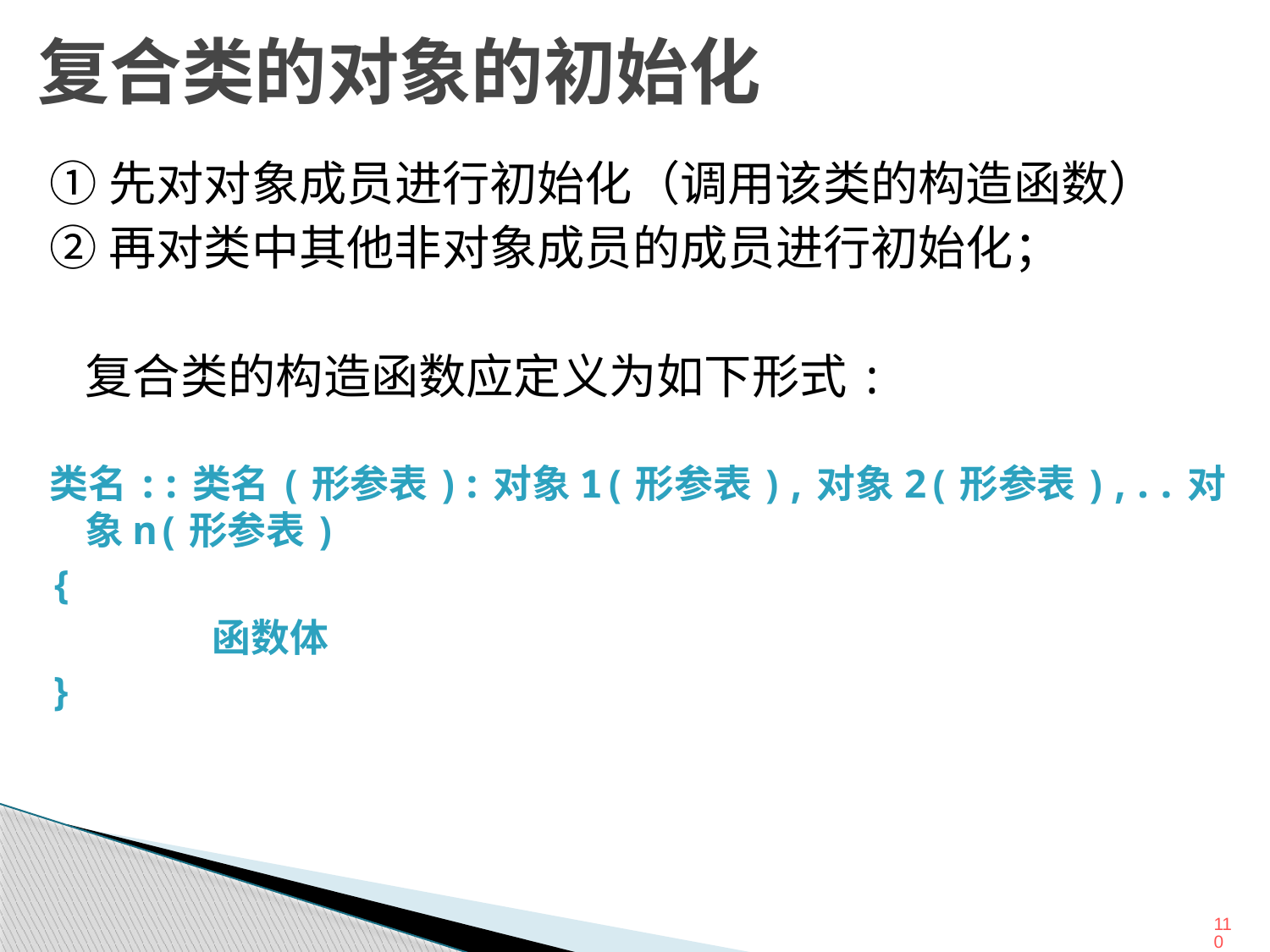

# 复合类的对象的初始化
①先对对象成员进行初始化（调用该类的构造函数）
②再对类中其他非对象成员的成员进行初始化；

	复合类的构造函数应定义为如下形式:

类名::类名(形参表):对象1(形参表),对象2(形参表),..对象n(形参表)
{
		函数体
}

110